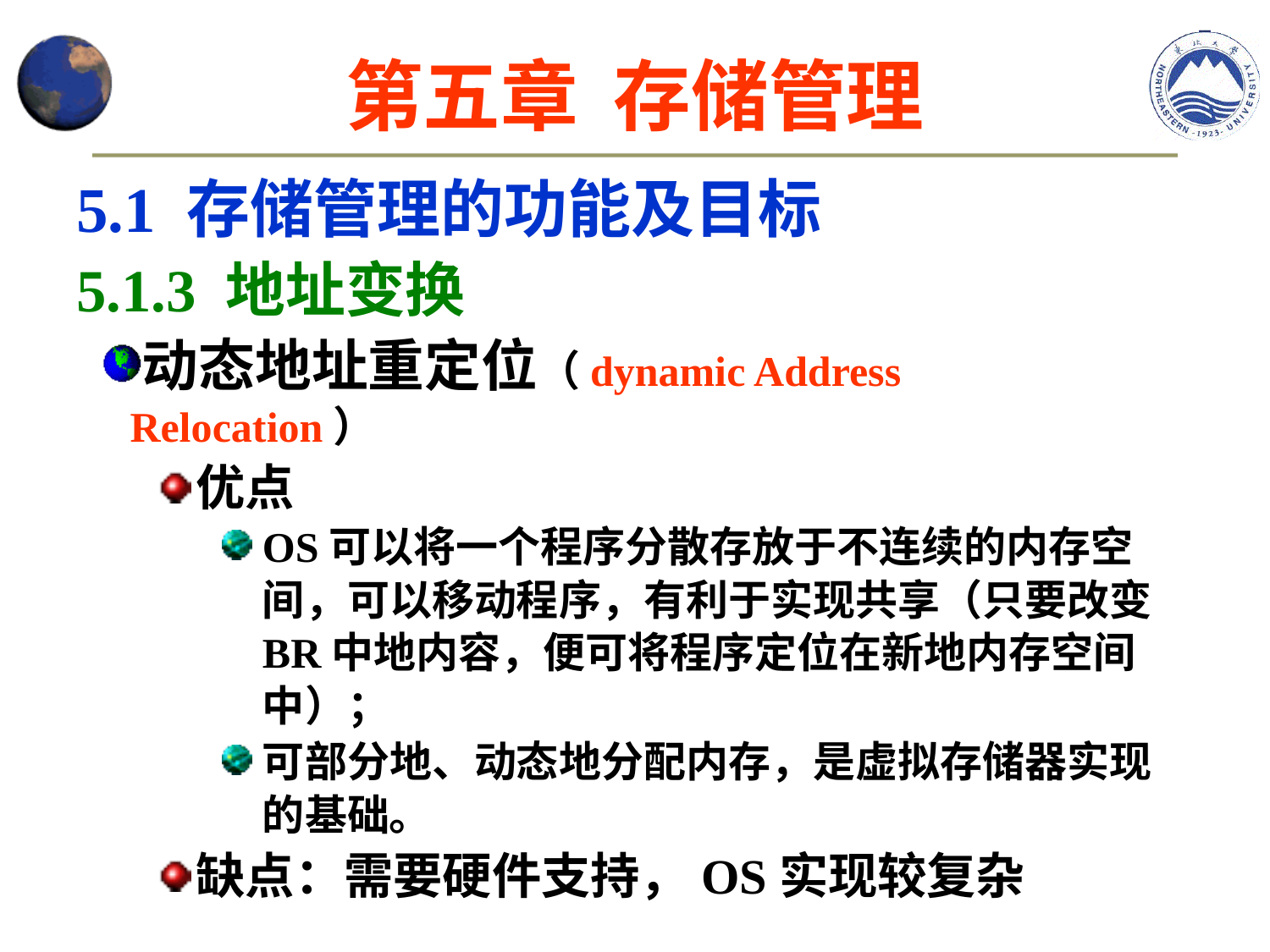

第五章  存储管理
5.1 存储管理的功能及目标
5.1.3 地址变换
动态地址重定位（dynamic Address Relocation）
优点
OS可以将一个程序分散存放于不连续的内存空间，可以移动程序，有利于实现共享（只要改变BR中地内容，便可将程序定位在新地内存空间中）；
可部分地、动态地分配内存，是虚拟存储器实现的基础。
缺点：需要硬件支持，OS实现较复杂